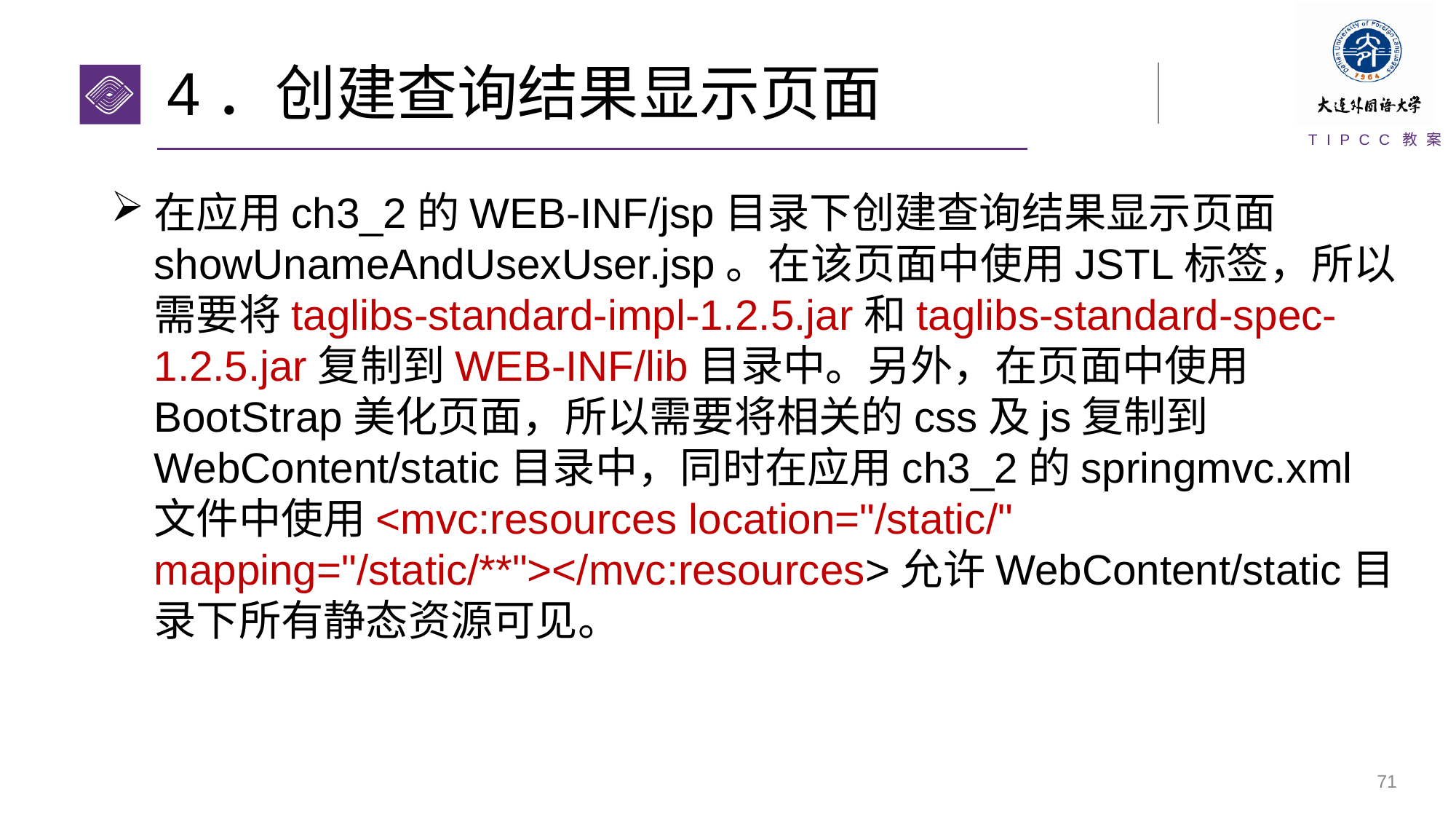

# 4．创建查询结果显示页面
在应用ch3_2的WEB-INF/jsp目录下创建查询结果显示页面showUnameAndUsexUser.jsp。在该页面中使用JSTL标签，所以需要将taglibs-standard-impl-1.2.5.jar和taglibs-standard-spec-1.2.5.jar复制到WEB-INF/lib目录中。另外，在页面中使用BootStrap美化页面，所以需要将相关的css及js复制到WebContent/static目录中，同时在应用ch3_2的springmvc.xml文件中使用<mvc:resources location="/static/" mapping="/static/**"></mvc:resources>允许WebContent/static目录下所有静态资源可见。
71